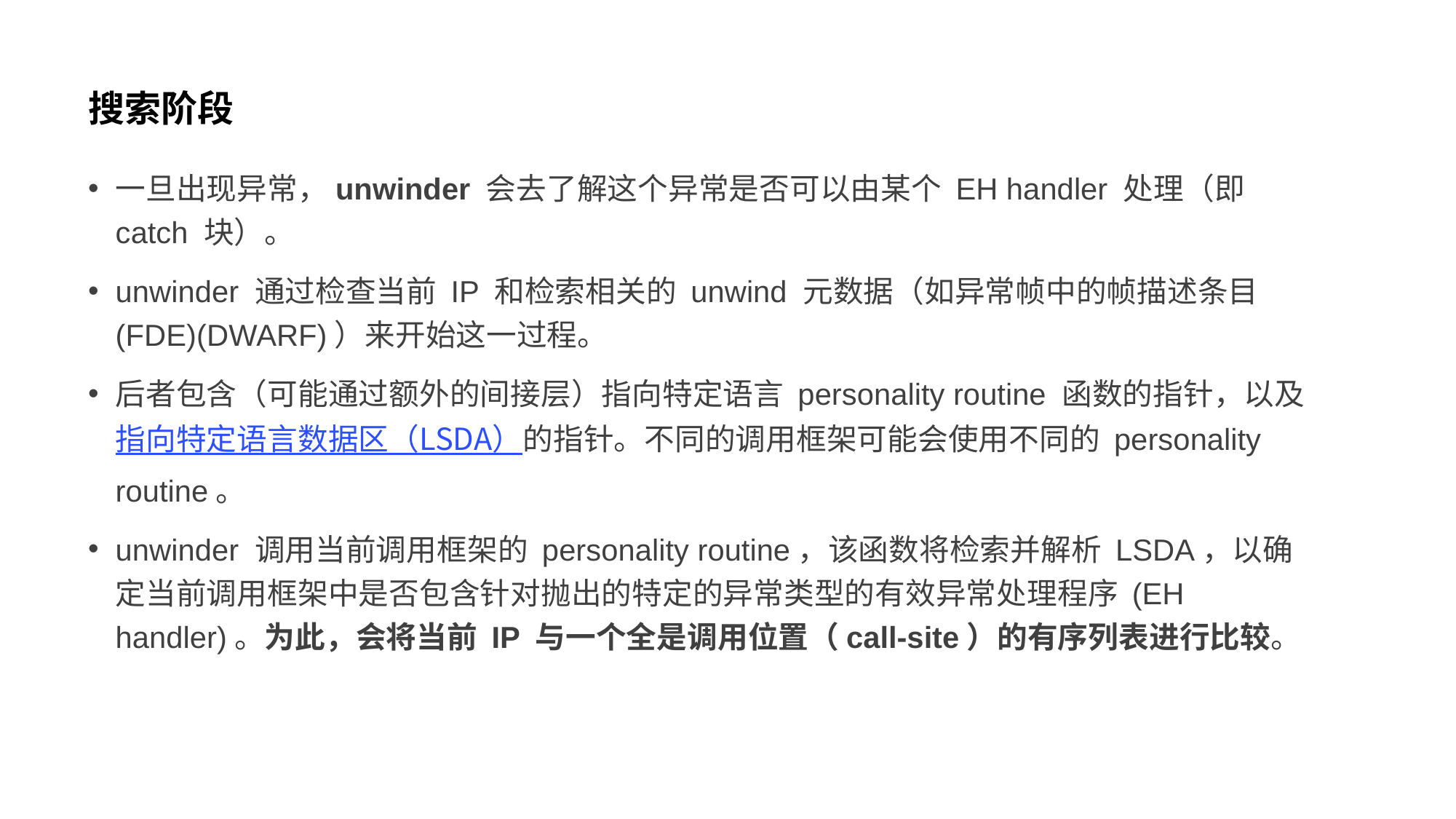

# 搜索阶段
一旦出现异常，unwinder 会去了解这个异常是否可以由某个 EH handler 处理（即 catch 块）。
unwinder 通过检查当前 IP 和检索相关的 unwind 元数据（如异常帧中的帧描述条目 (FDE)(DWARF)）来开始这一过程。
后者包含（可能通过额外的间接层）指向特定语言 personality routine 函数的指针，以及指向特定语言数据区（LSDA）的指针。不同的调用框架可能会使用不同的 personality routine。
unwinder 调用当前调用框架的 personality routine，该函数将检索并解析 LSDA，以确定当前调用框架中是否包含针对抛出的特定的异常类型的有效异常处理程序 (EH handler)。为此，会将当前 IP 与一个全是调用位置（call-site）的有序列表进行比较。